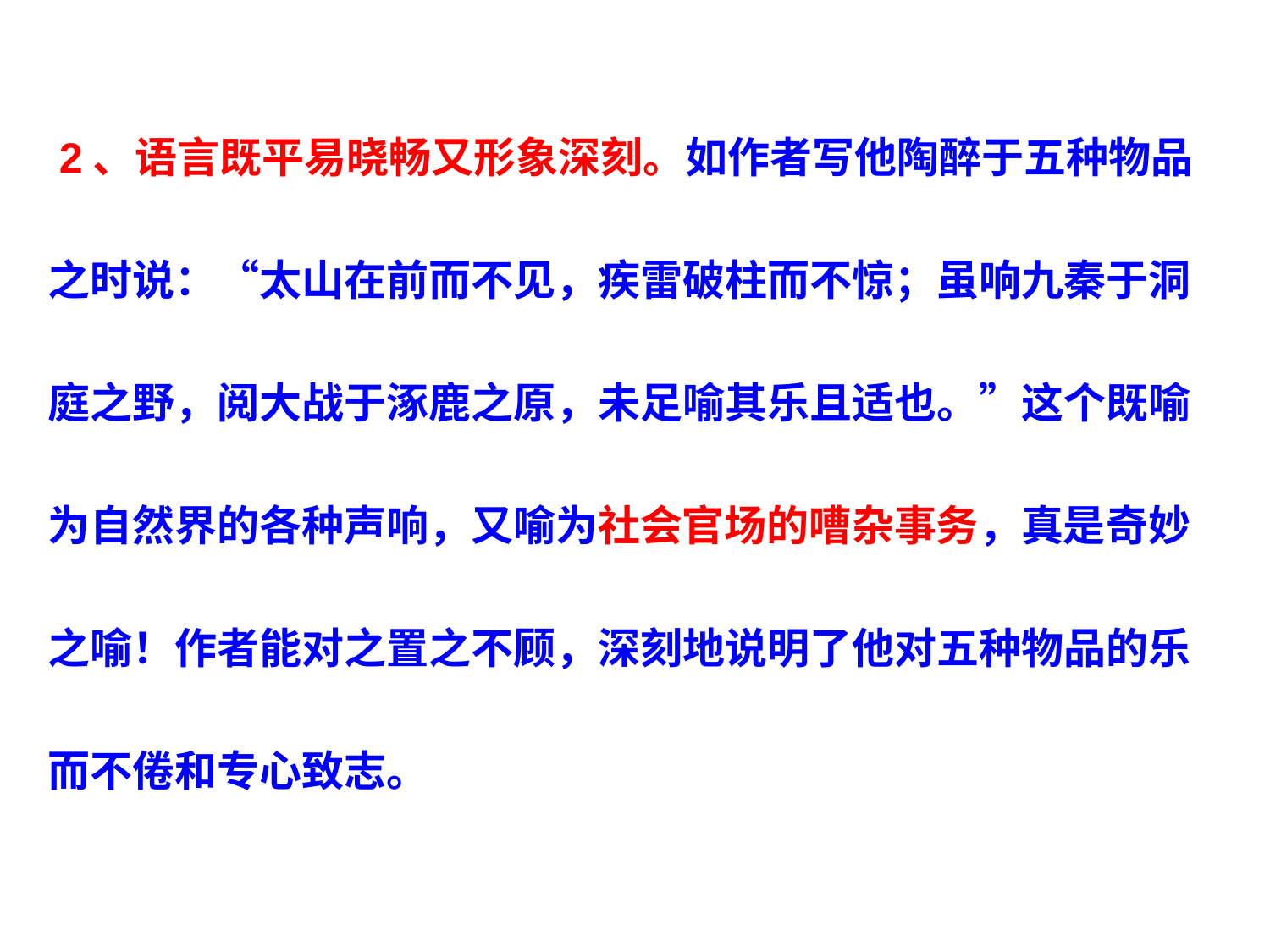

2、语言既平易晓畅又形象深刻。如作者写他陶醉于五种物品
之时说：“太山在前而不见，疾雷破柱而不惊；虽响九秦于洞
庭之野，阅大战于涿鹿之原，未足喻其乐且适也。”这个既喻
为自然界的各种声响，又喻为社会官场的嘈杂事务，真是奇妙
之喻！作者能对之置之不顾，深刻地说明了他对五种物品的乐
而不倦和专心致志。